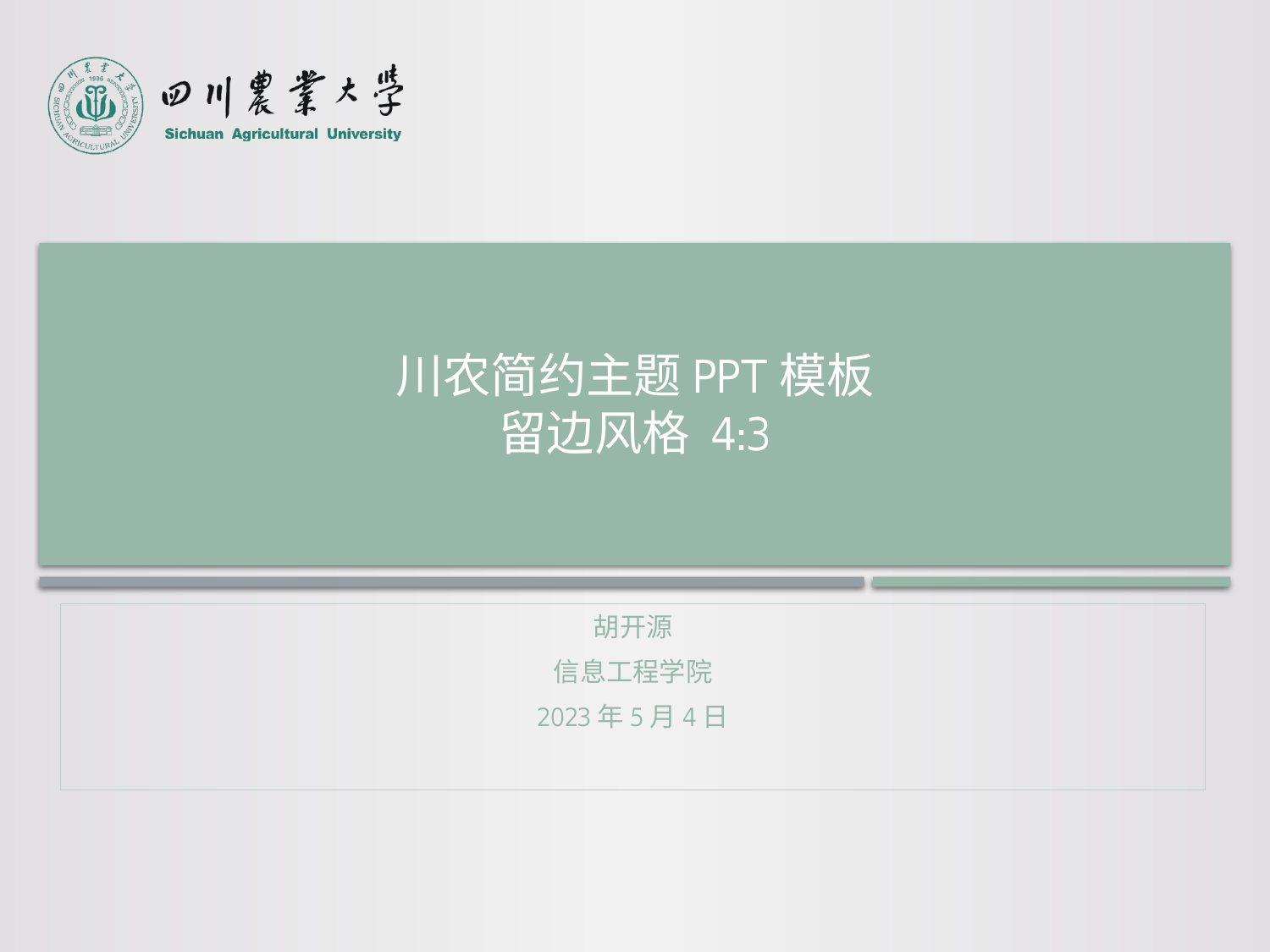

# 川农简约主题PPT模板 留边风格 4:3
胡开源
信息工程学院
2023年5月4日